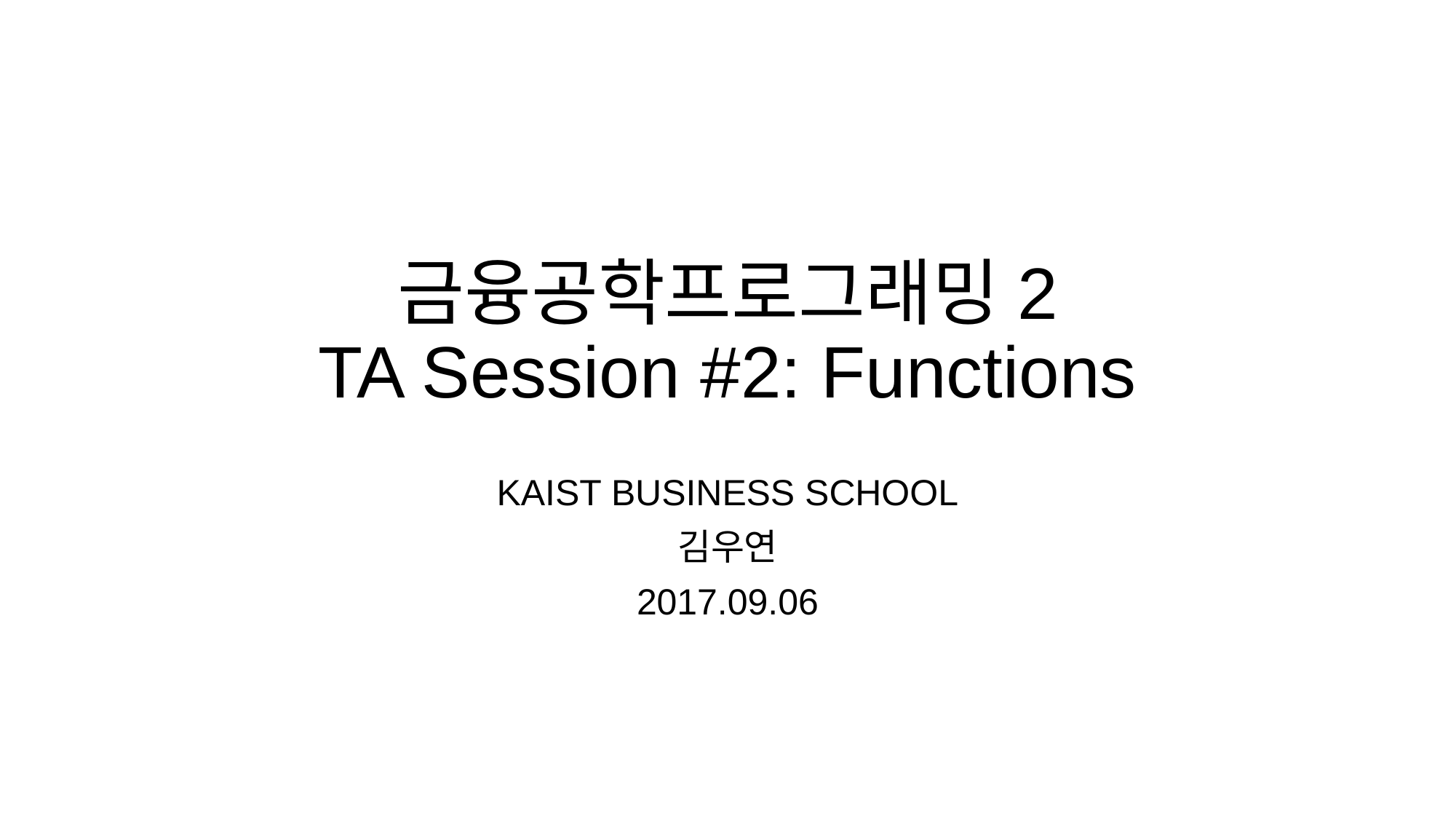

# 금융공학프로그래밍2 TA Session #2: Functions
KAIST BUSINESS SCHOOL
김우연
2017.09.06